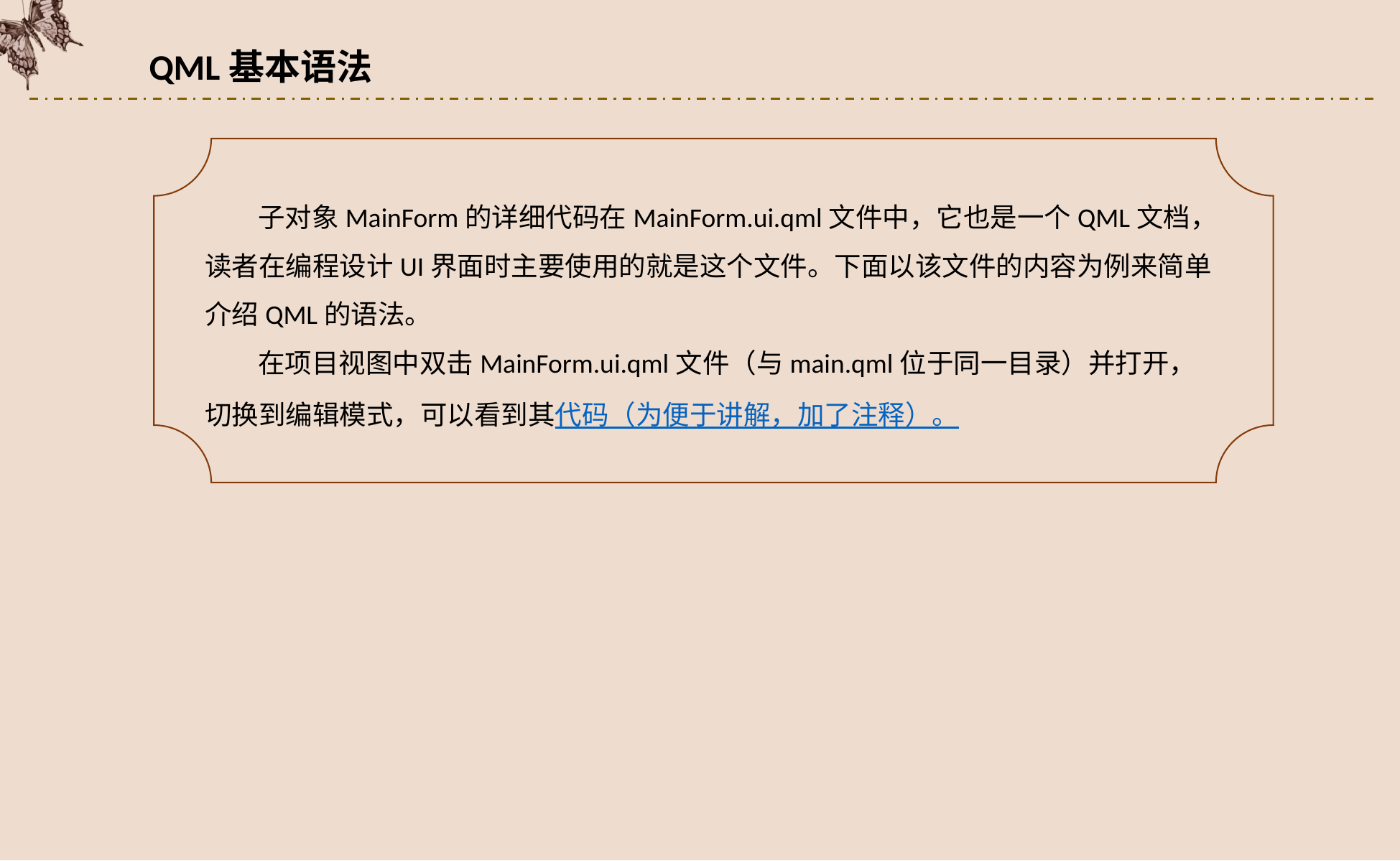

QML基本语法
子对象MainForm的详细代码在MainForm.ui.qml文件中，它也是一个QML文档，读者在编程设计UI界面时主要使用的就是这个文件。下面以该文件的内容为例来简单介绍QML的语法。
在项目视图中双击MainForm.ui.qml文件（与main.qml位于同一目录）并打开，切换到编辑模式，可以看到其代码（为便于讲解，加了注释）。